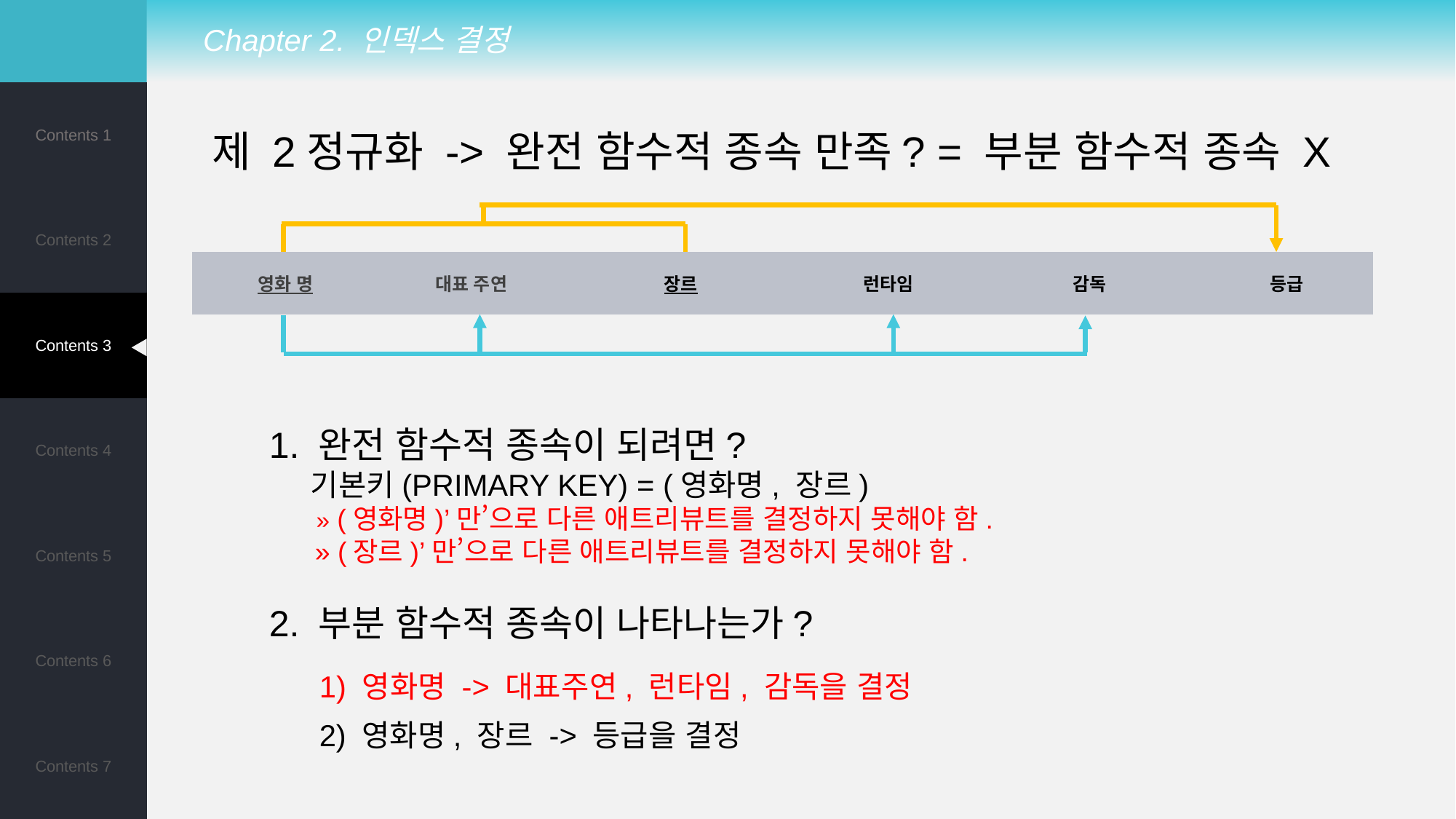

Chapter 2. 인덱스 결정
| Contents 1 |
| --- |
| Contents 2 |
| Contents 3 |
| Contents 4 |
| Contents 5 |
| Contents 6 |
| Contents 7 |
제 2정규화 -> 완전 함수적 종속 만족? = 부분 함수적 종속 X
| 영화 명 | 대표 주연 | 장르 | 런타임 | 감독 | 등급 |
| --- | --- | --- | --- | --- | --- |

1. 완전 함수적 종속이 되려면?
    기본키(PRIMARY KEY) = (영화명, 장르)
       » (영화명)’만’으로 다른 애트리뷰트를 결정하지 못해야 함.
      » (장르)’만’으로 다른 애트리뷰트를 결정하지 못해야 함.

2. 부분 함수적 종속이 나타나는가?
1) 영화명 -> 대표주연, 런타임, 감독을 결정
2) 영화명, 장르 -> 등급을 결정